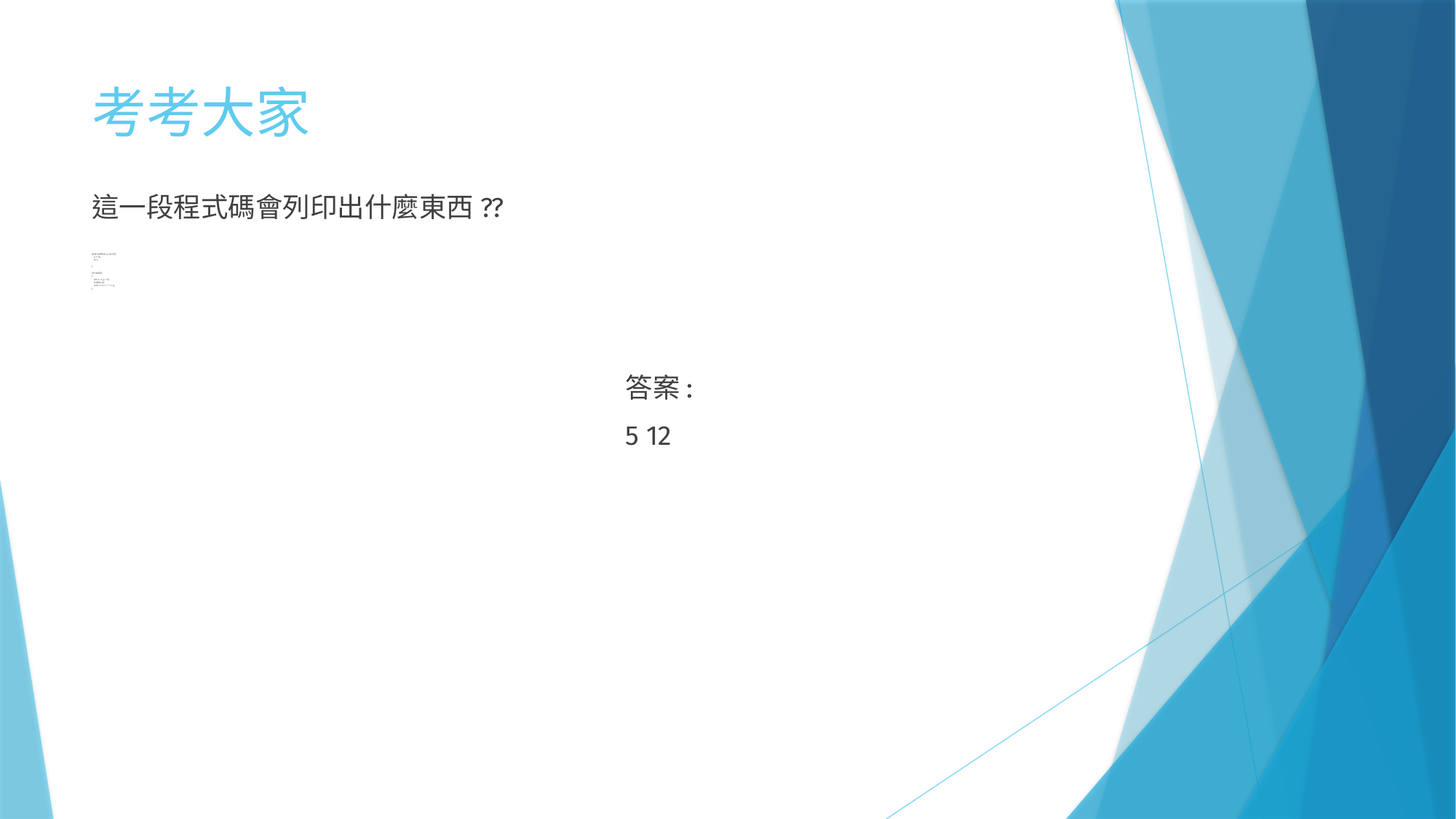

# 考考大家
這一段程式碼會列印出什麼東西??
void try01(int a, int b) {
    a += b;
    b++;

}

int main()
{
    int x = 5, y = 12;
    try01(x, y);
    cout << x << " " << y;
}
答案:
5 12